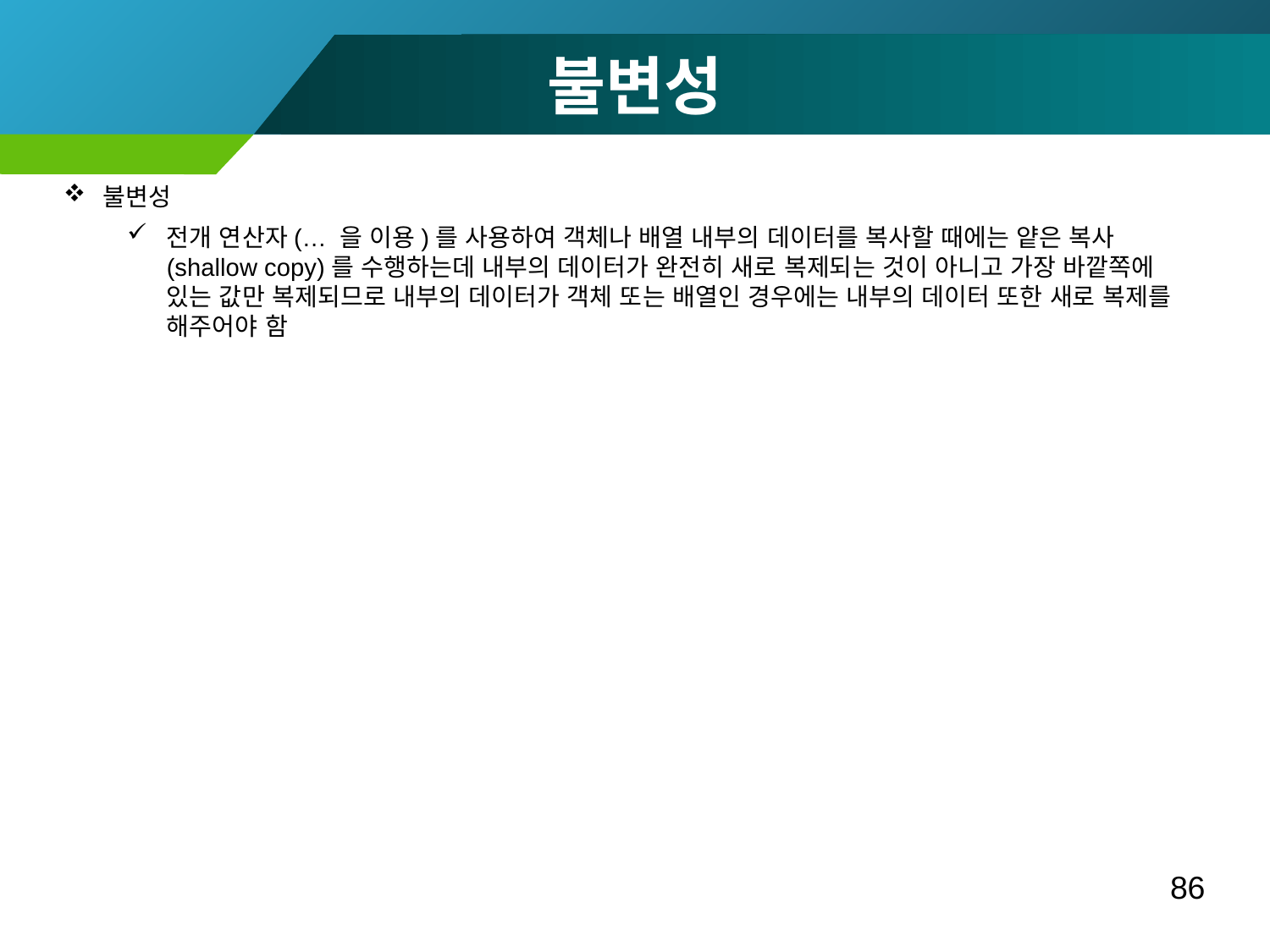

불변성
불변성
전개 연산자(… 을 이용)를 사용하여 객체나 배열 내부의 데이터를 복사할 때에는 얕은 복사(shallow copy)를 수행하는데 내부의 데이터가 완전히 새로 복제되는 것이 아니고 가장 바깥쪽에 있는 값만 복제되므로 내부의 데이터가 객체 또는 배열인 경우에는 내부의 데이터 또한 새로 복제를 해주어야 함
86